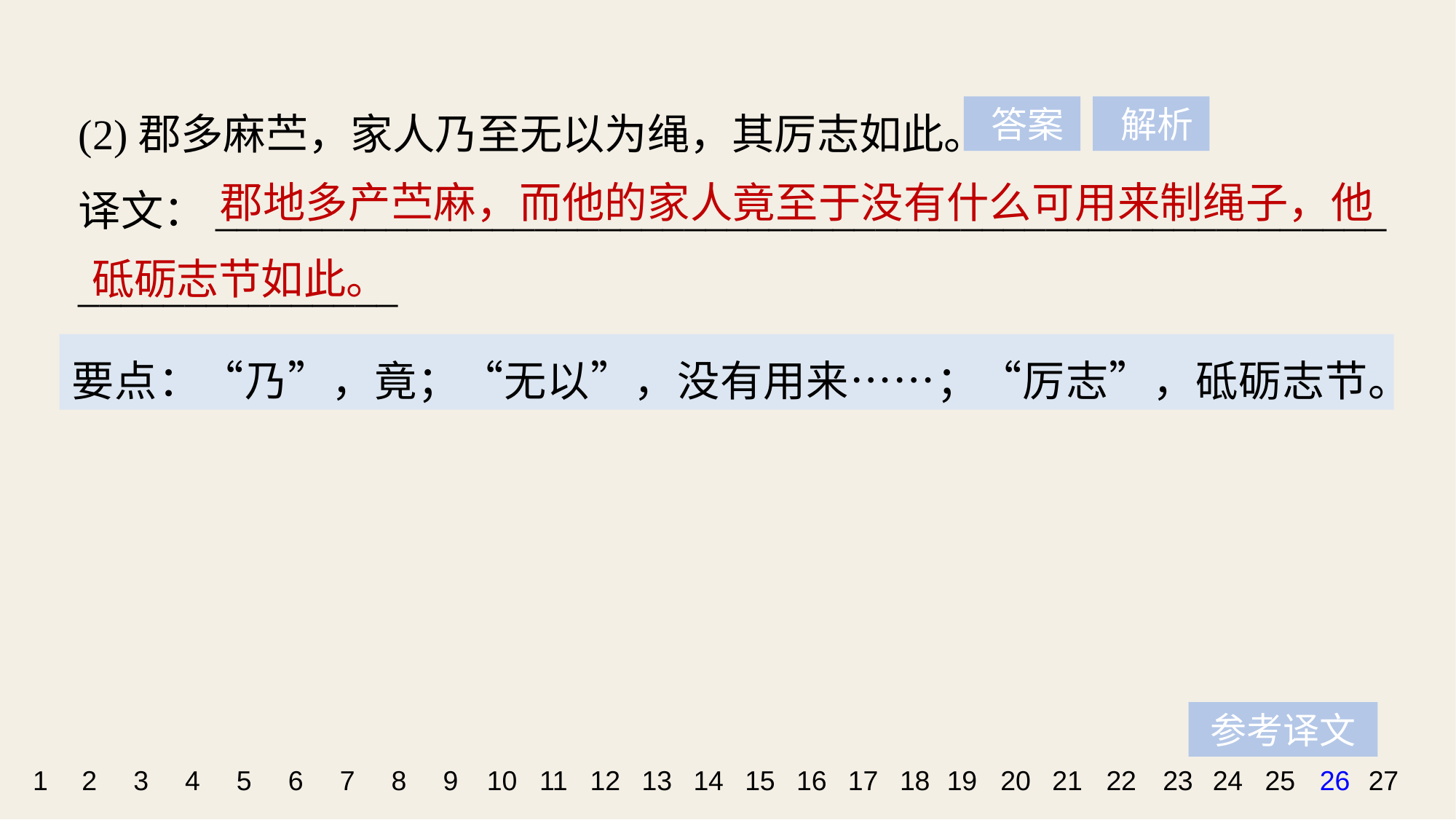

(2)郡多麻苎，家人乃至无以为绳，其厉志如此。
译文：_______________________________________________________
_______________
 答案
 解析
            郡地多产苎麻，而他的家人竟至于没有什么可用来制绳子，他砥砺志节如此。
要点：“乃”，竟；“无以”，没有用来……；“厉志”，砥砺志节。

参考译文
1
2
3
4
5
6
7
8
9
10
11
12
13
14
15
16
17
18
19
20
21
22
23
24
25
26
27